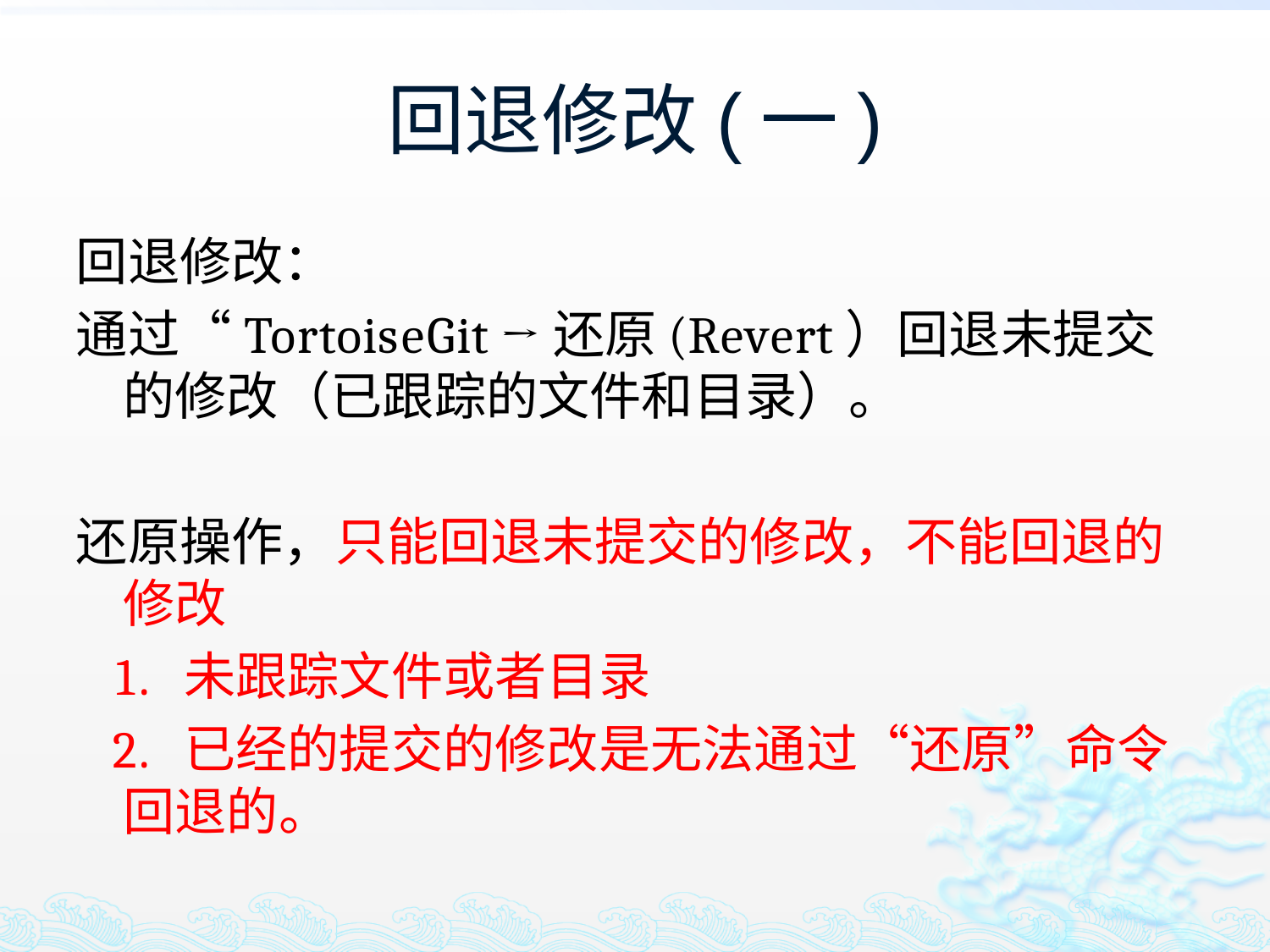

# 回退修改(一)
回退修改：
通过“TortoiseGit →还原(Revert）回退未提交的修改（已跟踪的文件和目录）。

还原操作，只能回退未提交的修改，不能回退的修改
   1.  未跟踪文件或者目录
   2.  已经的提交的修改是无法通过“还原”命令 回退的。